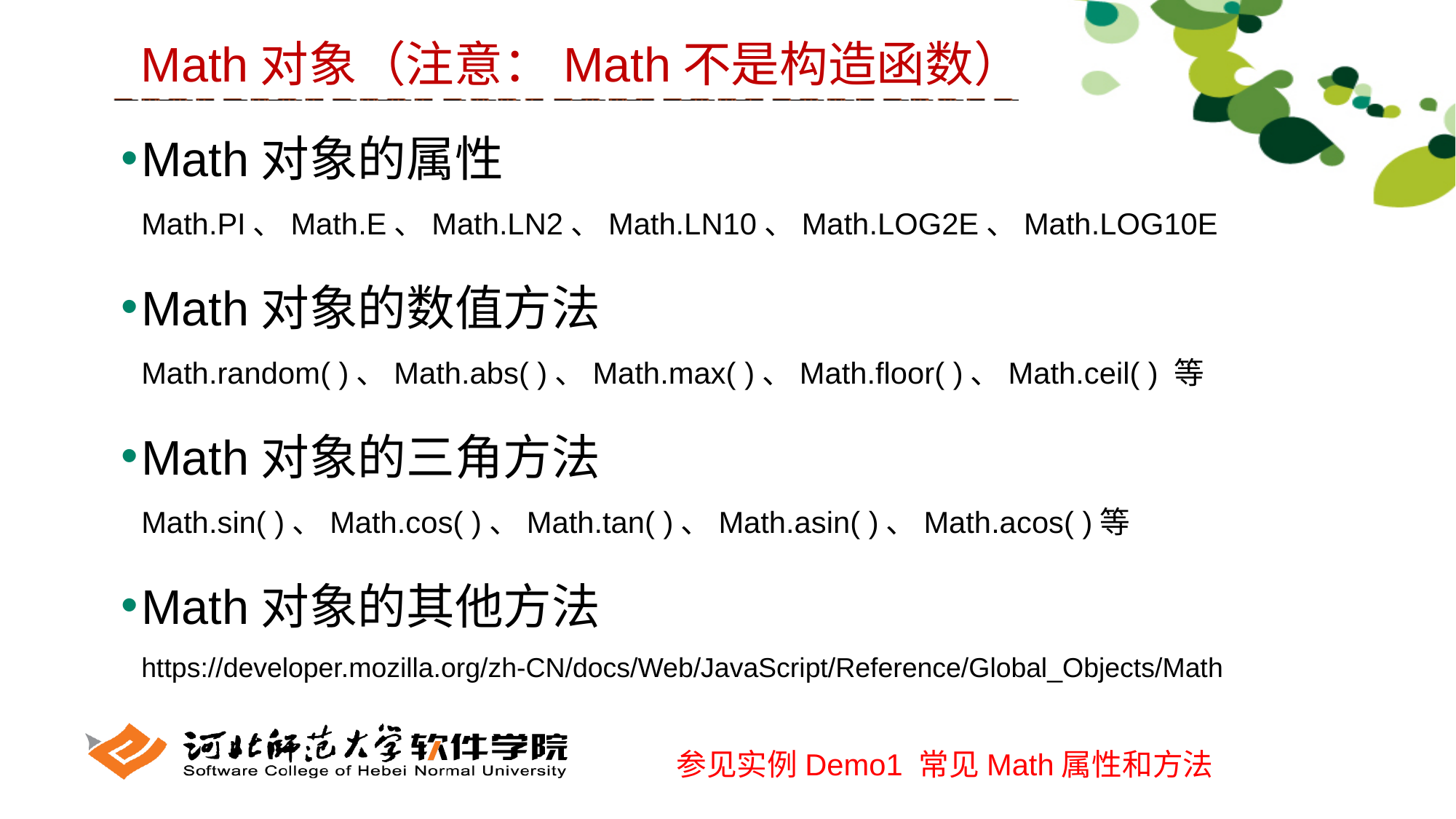

Math对象（注意：Math不是构造函数）
Math对象的属性
Math.PI、Math.E、Math.LN2、Math.LN10、Math.LOG2E、Math.LOG10E
Math对象的数值方法
Math.random( )、Math.abs( )、Math.max( )、Math.floor( )、Math.ceil( ) 等
Math对象的三角方法
Math.sin( )、Math.cos( )、Math.tan( )、Math.asin( )、Math.acos( )等
Math对象的其他方法
https://developer.mozilla.org/zh-CN/docs/Web/JavaScript/Reference/Global_Objects/Math

参见实例Demo1 常见Math属性和方法